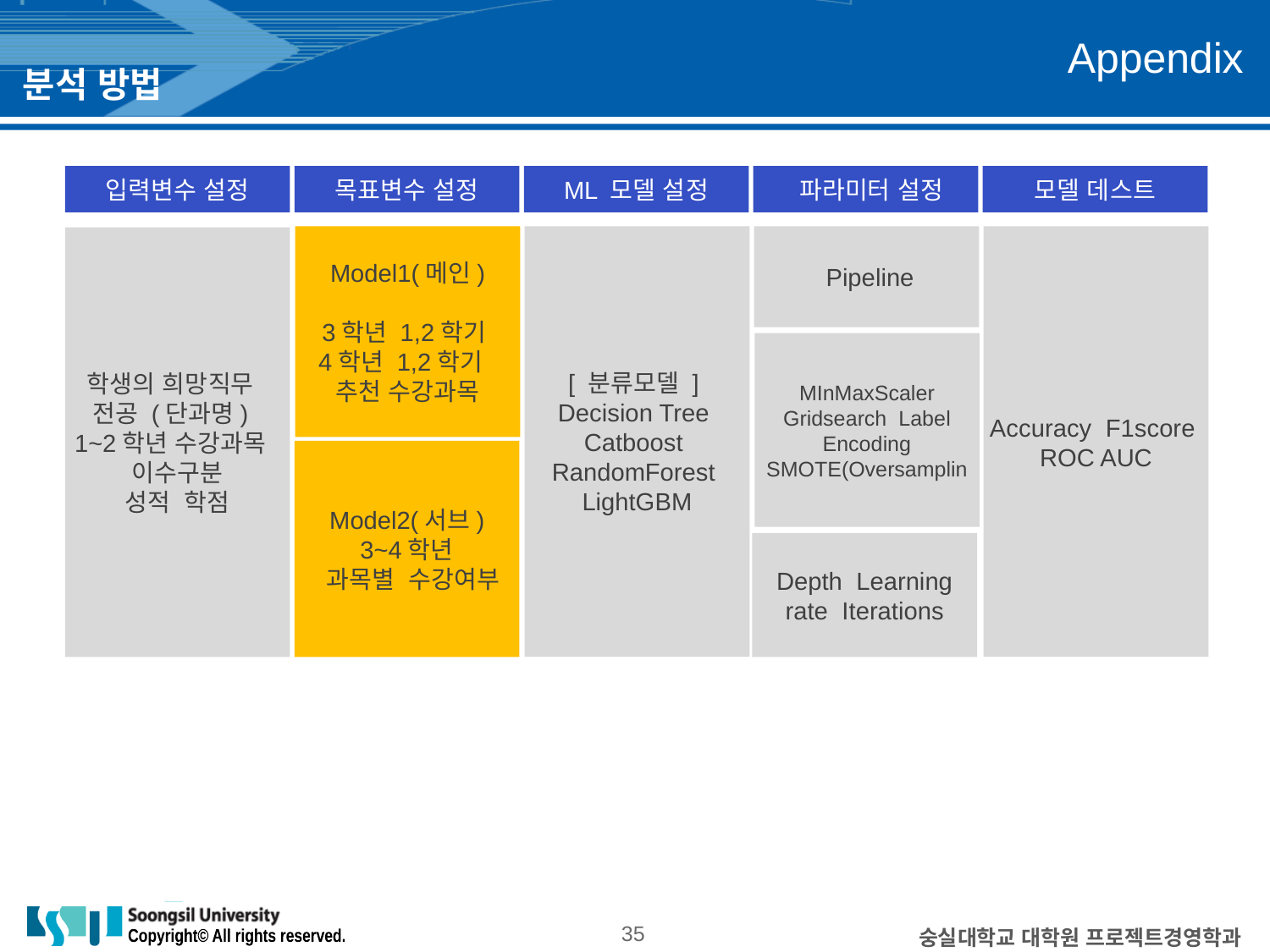

Appendix
분석 방법
입력변수 설정
목표변수 설정
ML 모델 설정
 파라미터 설정
모델 데스트
Model1(메인)

3학년 1,2학기
4학년 1,2학기
추천 수강과목
[ 분류모델 ]  Decision Tree  Catboost  RandomForest  LightGBM
 Pipeline
Accuracy  F1score  ROC AUC
학생의 희망직무
전공 (단과명)
1~2학년 수강과목
이수구분
성적  학점
 MInMaxScaler  Gridsearch  Label Encoding
SMOTE(Oversamplin
Model2(서브)
3~4학년
 과목별  수강여부
Depth  Learning rate  Iterations